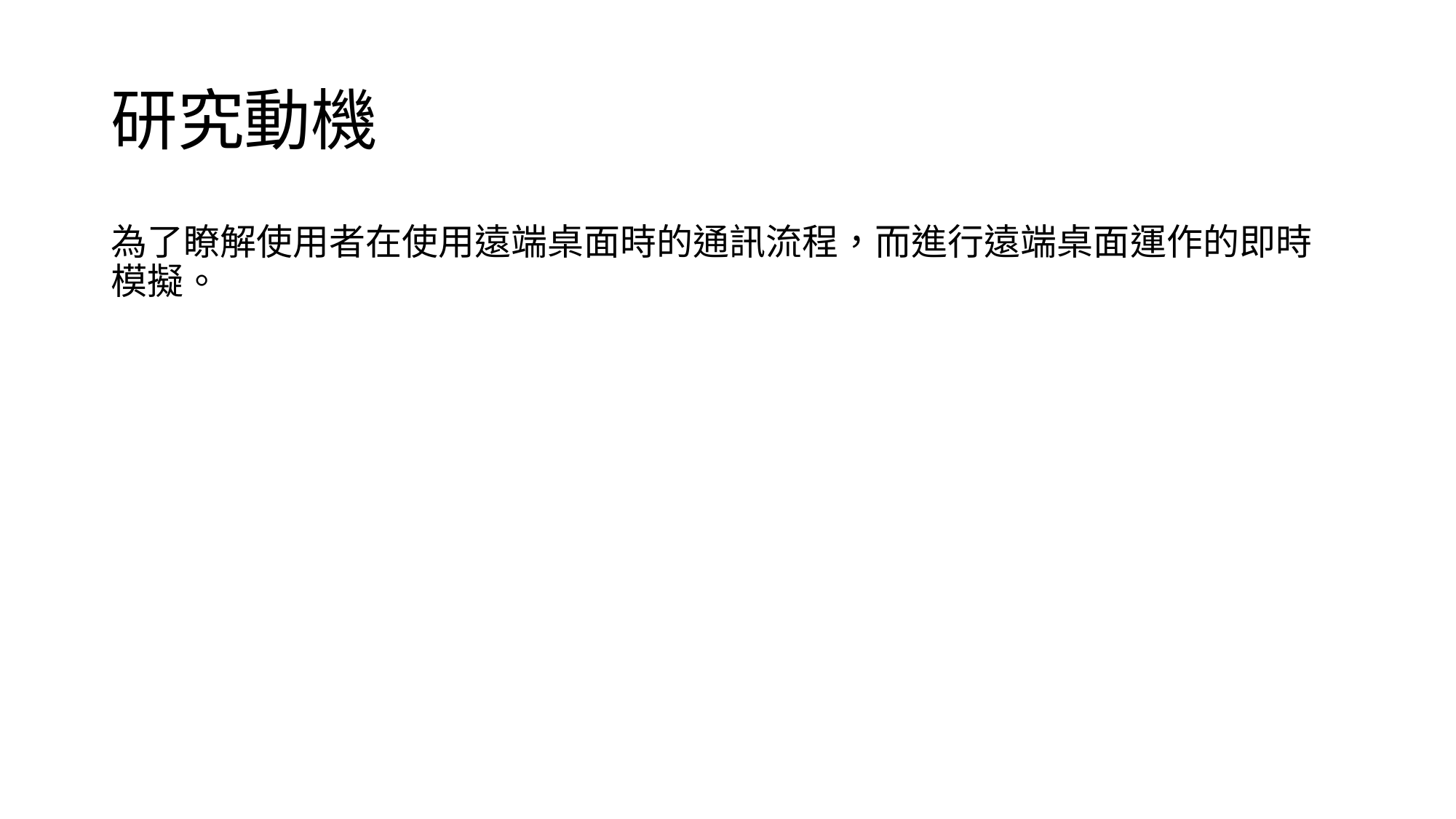

# 研究動機
為了瞭解使用者在使用遠端桌面時的通訊流程，而進行遠端桌面運作的即時模擬。